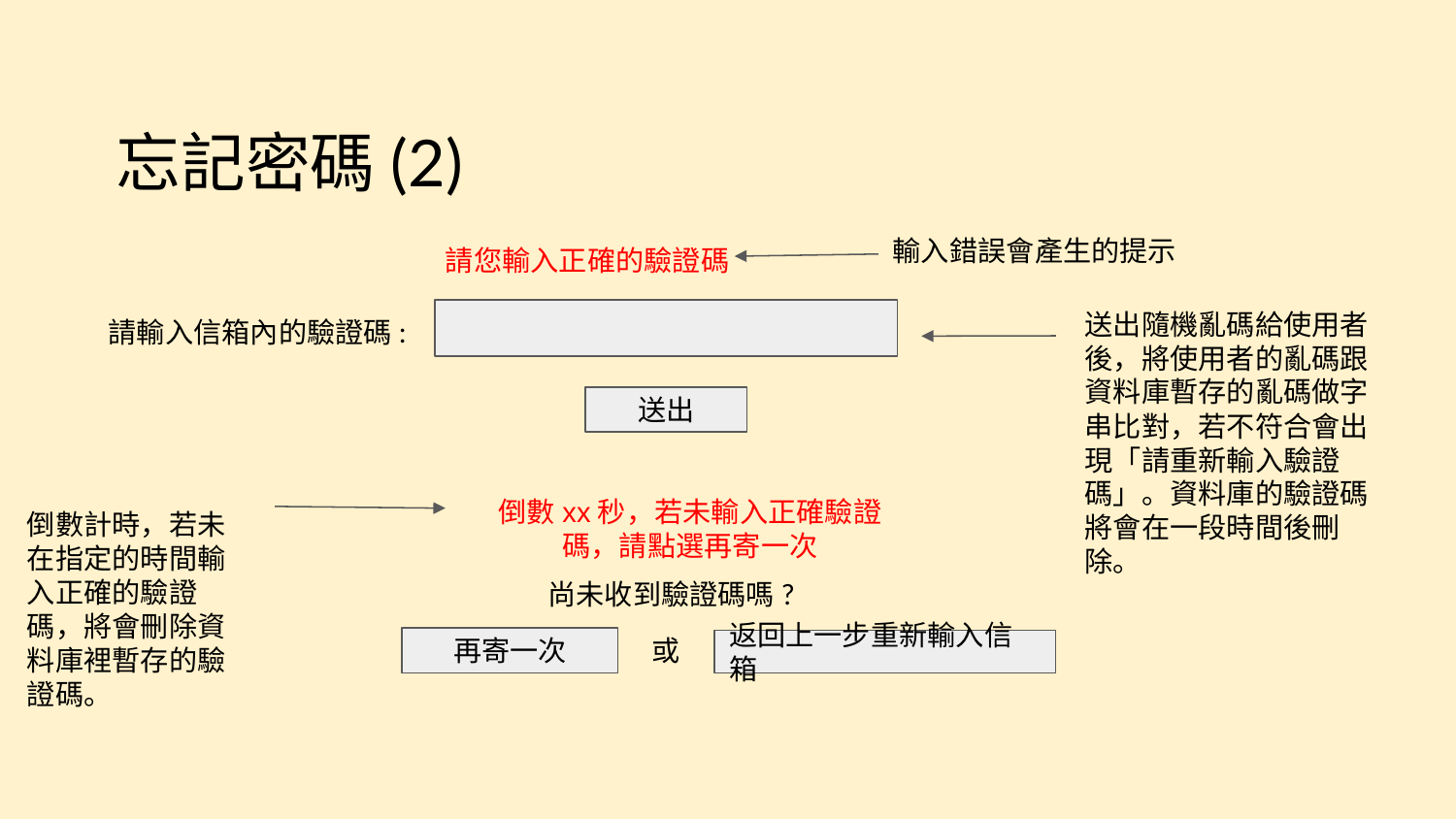

# 忘記密碼(2)
輸入錯誤會產生的提示
請您輸入正確的驗證碼
送出隨機亂碼給使用者後，將使用者的亂碼跟資料庫暫存的亂碼做字串比對，若不符合會出現「請重新輸入驗證碼」。資料庫的驗證碼將會在一段時間後刪除。
請輸入信箱內的驗證碼:

送出
倒數xx秒，若未輸入正確驗證碼，請點選再寄一次
倒數計時，若未在指定的時間輸入正確的驗證碼，將會刪除資料庫裡暫存的驗證碼。
尚未收到驗證碼嗎?
或
再寄一次
返回上一步重新輸入信箱